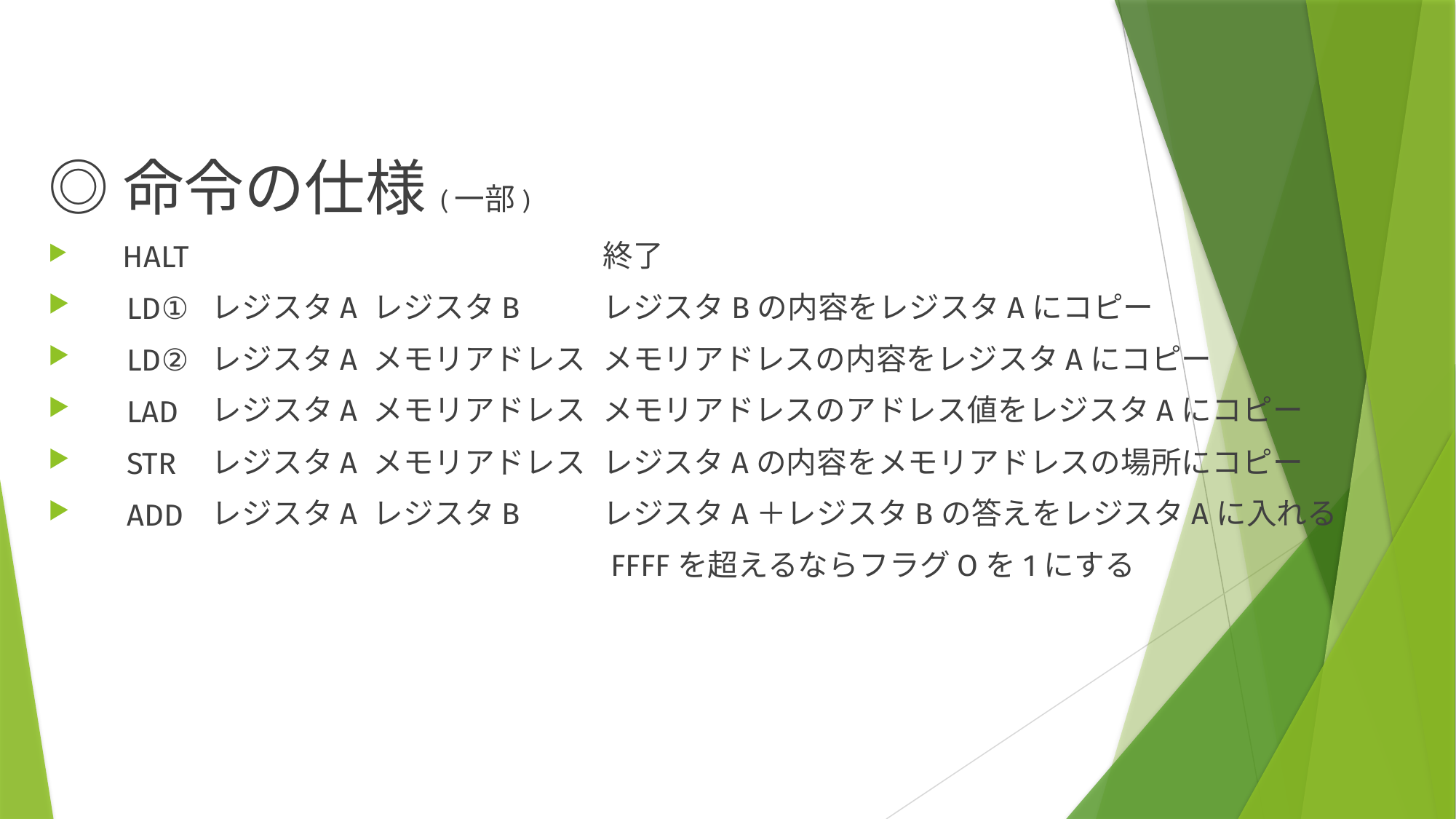

◎命令の仕様(一部)
　HALT
　LD①
　LD②
　LAD
　STR
　ADD

レジスタA レジスタB
レジスタA メモリアドレス
レジスタA メモリアドレス
レジスタA メモリアドレス
レジスタA レジスタB
終了
レジスタBの内容をレジスタAにコピー
メモリアドレスの内容をレジスタAにコピー
メモリアドレスのアドレス値をレジスタAにコピー
レジスタAの内容をメモリアドレスの場所にコピー
レジスタA＋レジスタBの答えをレジスタAに入れる
 FFFFを超えるならフラグOを1にする